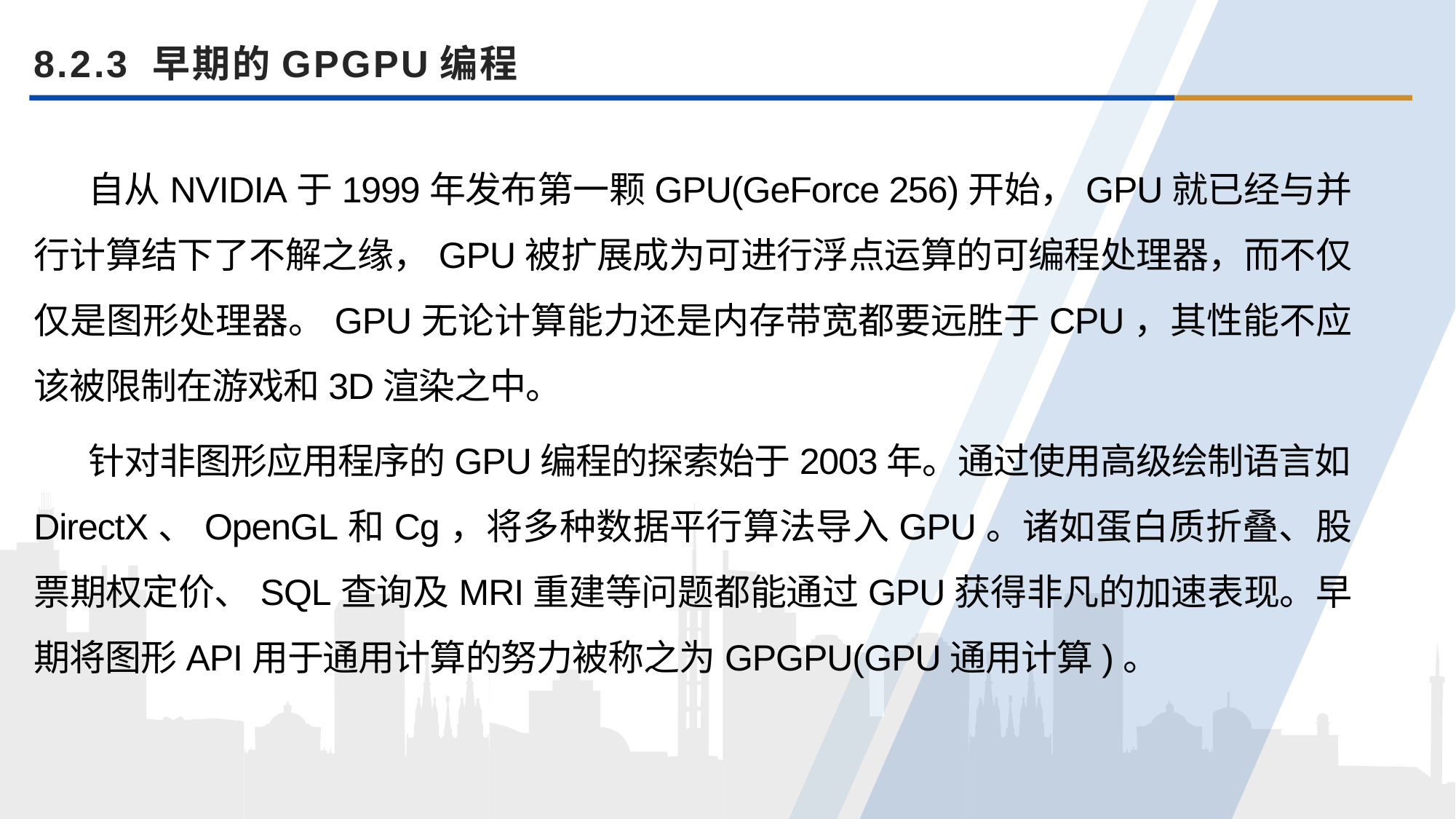

8.2.3 早期的GPGPU编程
自从NVIDIA于1999年发布第一颗GPU(GeForce 256)开始，GPU就已经与并行计算结下了不解之缘，GPU被扩展成为可进行浮点运算的可编程处理器，而不仅仅是图形处理器。GPU无论计算能力还是内存带宽都要远胜于CPU，其性能不应该被限制在游戏和3D渲染之中。
针对非图形应用程序的GPU编程的探索始于2003年。通过使用高级绘制语言如DirectX、OpenGL和Cg，将多种数据平行算法导入GPU。诸如蛋白质折叠、股票期权定价、SQL查询及MRI重建等问题都能通过GPU获得非凡的加速表现。早期将图形API用于通用计算的努力被称之为GPGPU(GPU通用计算)。